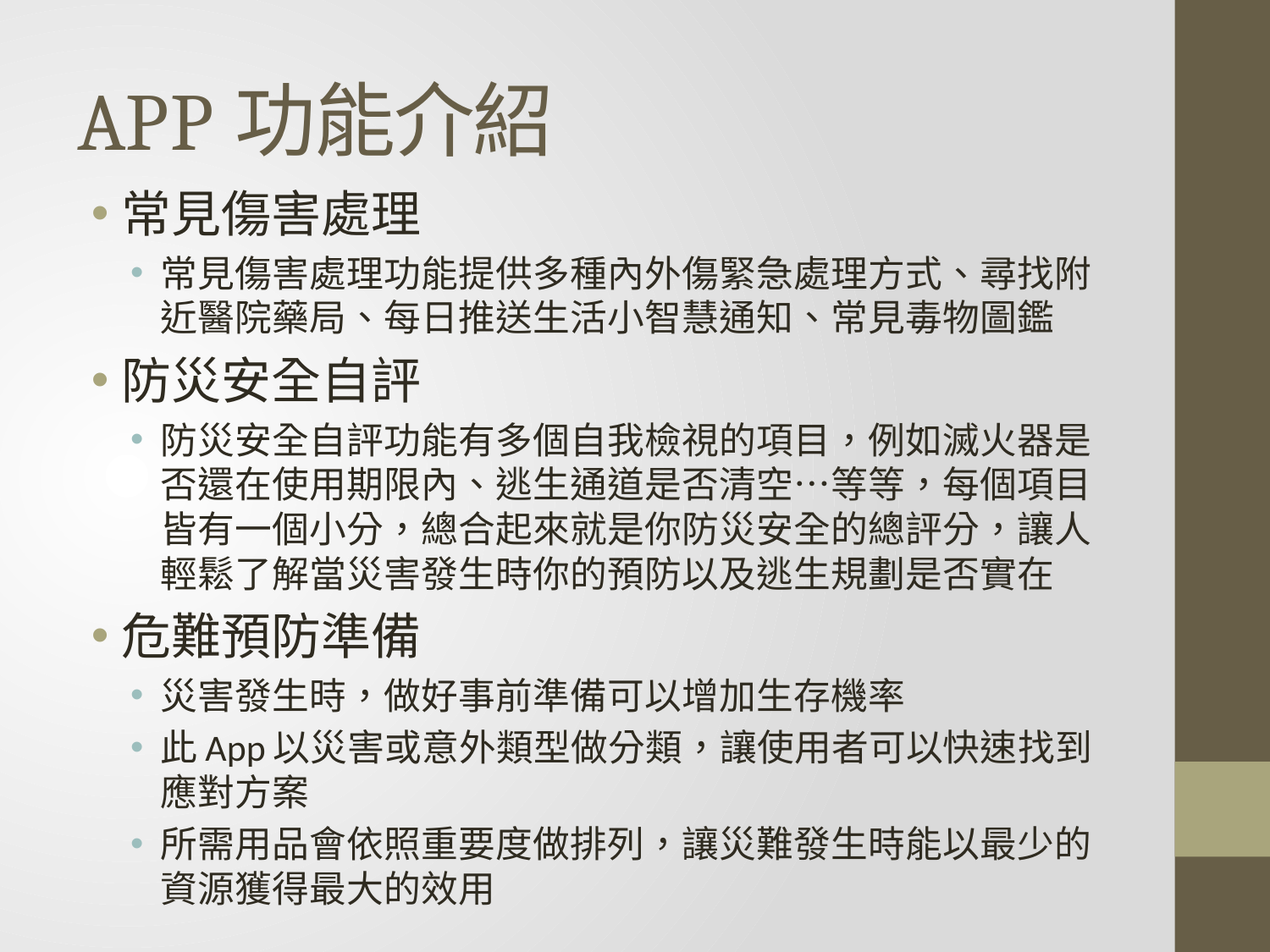

# APP功能介紹
常見傷害處理
常見傷害處理功能提供多種內外傷緊急處理方式、尋找附近醫院藥局、每日推送生活小智慧通知、常見毒物圖鑑
防災安全自評
防災安全自評功能有多個自我檢視的項目，例如滅火器是否還在使用期限內、逃生通道是否清空…等等，每個項目皆有一個小分，總合起來就是你防災安全的總評分，讓人輕鬆了解當災害發生時你的預防以及逃生規劃是否實在
危難預防準備
災害發生時，做好事前準備可以增加生存機率
此App以災害或意外類型做分類，讓使用者可以快速找到應對方案
所需用品會依照重要度做排列，讓災難發生時能以最少的資源獲得最大的效用